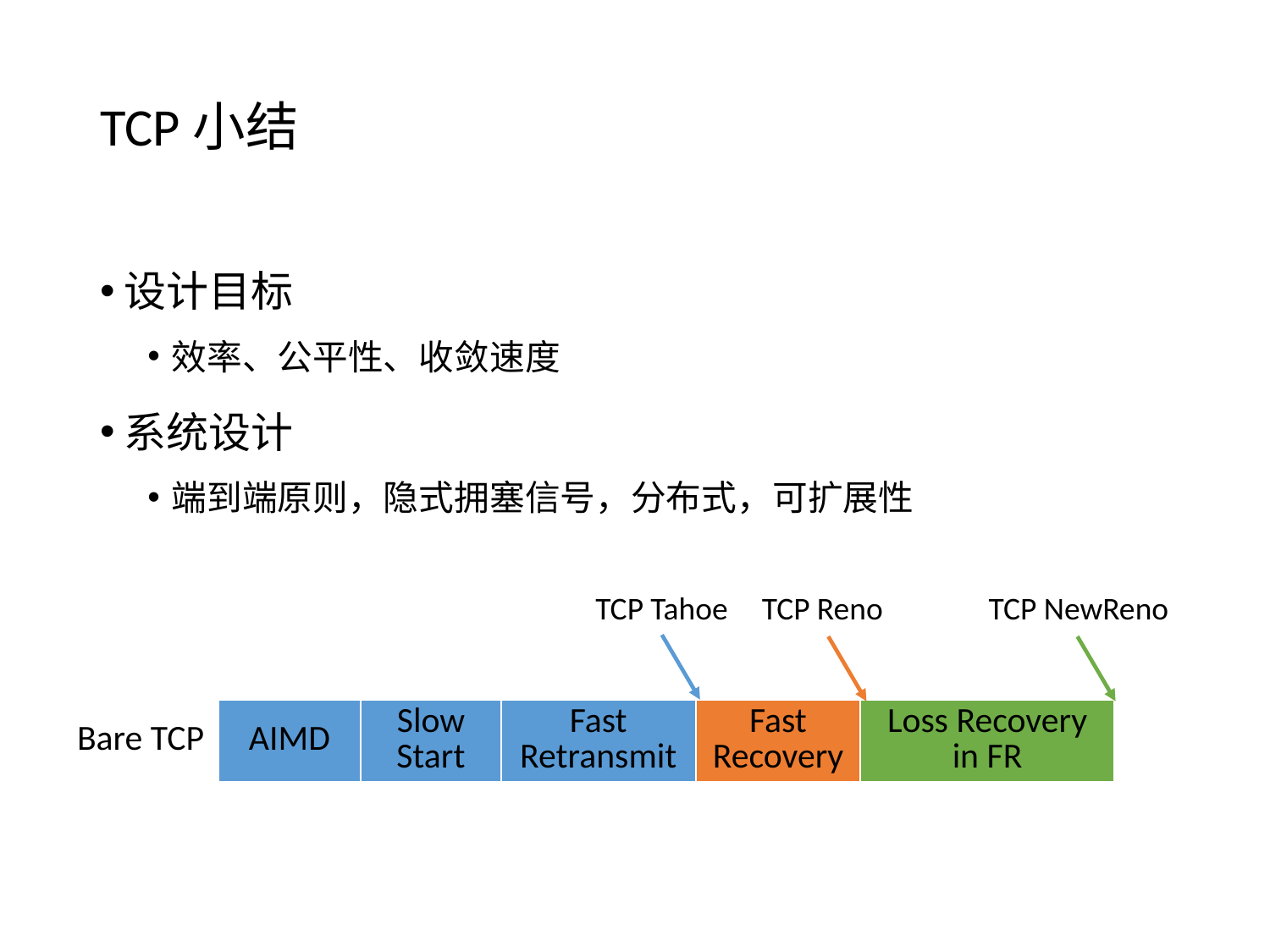

# TCP小结
设计目标
效率、公平性、收敛速度
系统设计
端到端原则，隐式拥塞信号，分布式，可扩展性

TCP Tahoe
TCP Reno
TCP NewReno
| Bare TCP | AIMD | Slow Start | Fast Retransmit | Fast Recovery | Loss Recovery in FR |
| --- | --- | --- | --- | --- | --- |
38